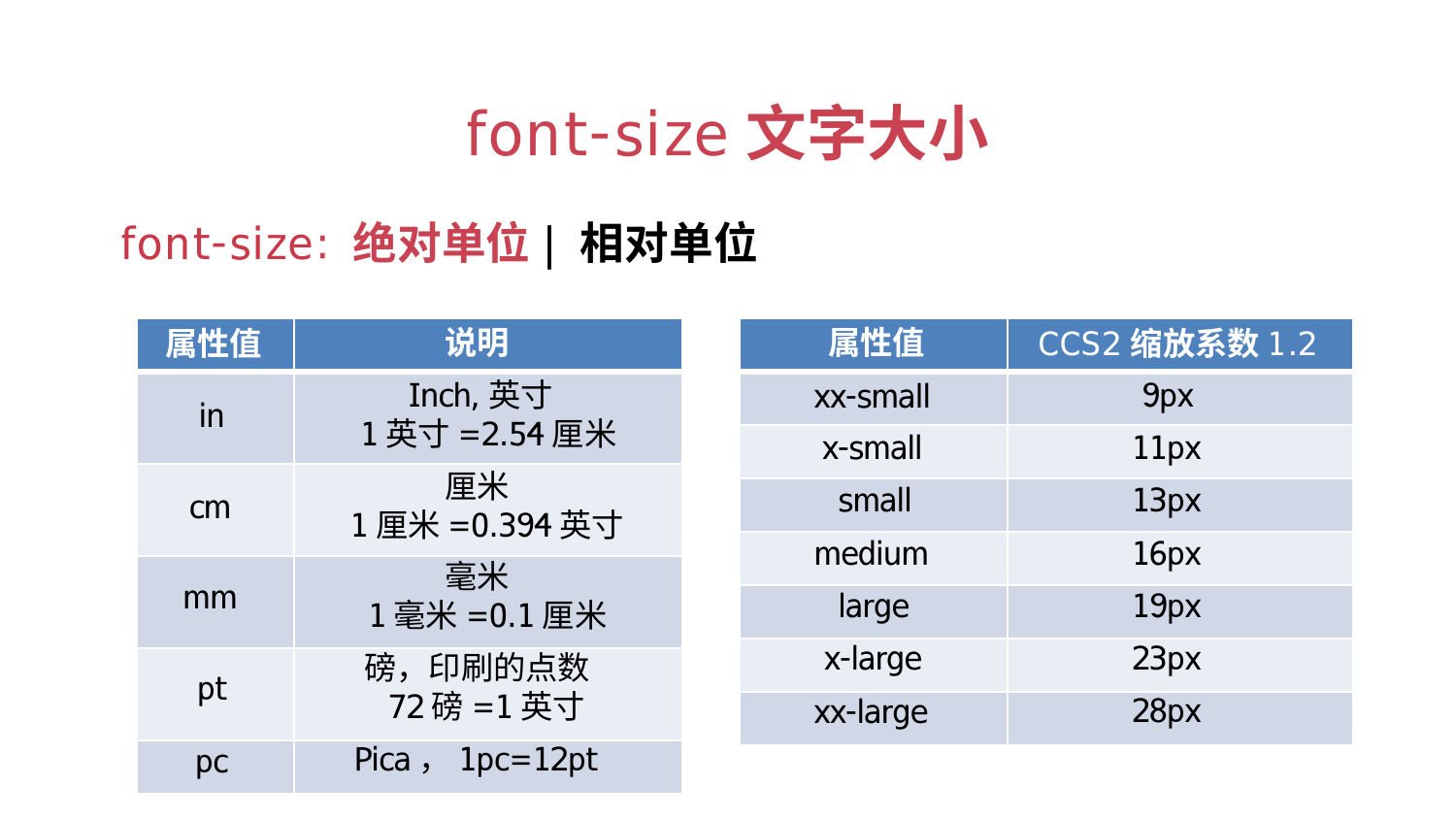

font-size文字大小

font-size: 绝对单位|相对单位

属性值

					in

		cm

	mm

				pt

			pc
							说明
						Inch,英寸
		1英寸=2.54厘米
							厘米
1厘米=0.394英寸
							毫米
				1毫米=0.1厘米
			磅，印刷的点数
					72磅=1英寸
	Pica，1pc=12pt
			属性值
xx-small
	x-small
				small
medium
				large
		x-large
xx-large
CCS2缩放系数1.2
		9px
	11px
	13px
	16px
	19px
	23px
	28px